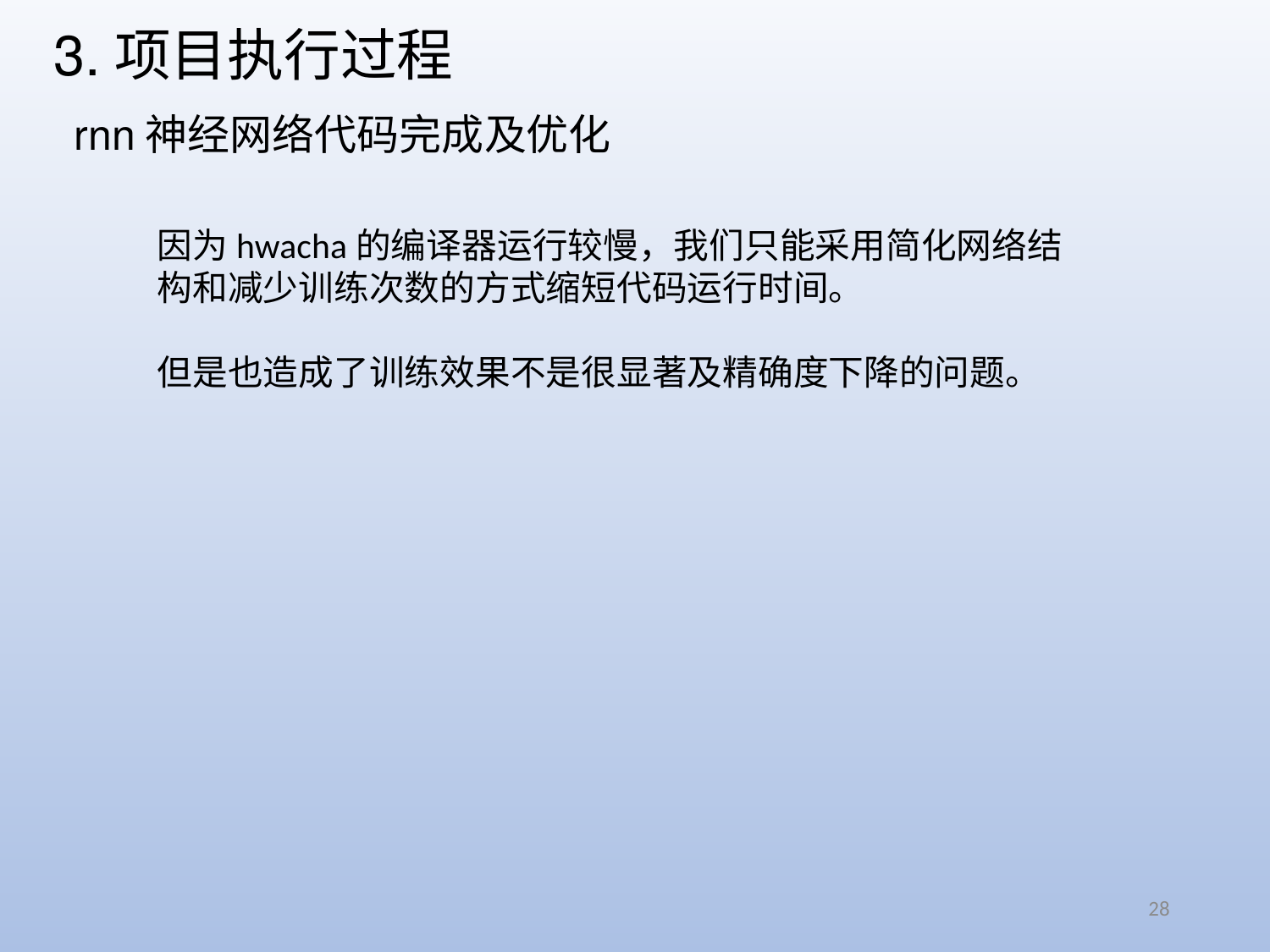

3.项目执行过程
rnn神经网络代码完成及优化

因为hwacha的编译器运行较慢，我们只能采用简化网络结构和减少训练次数的方式缩短代码运行时间。

但是也造成了训练效果不是很显著及精确度下降的问题。
28